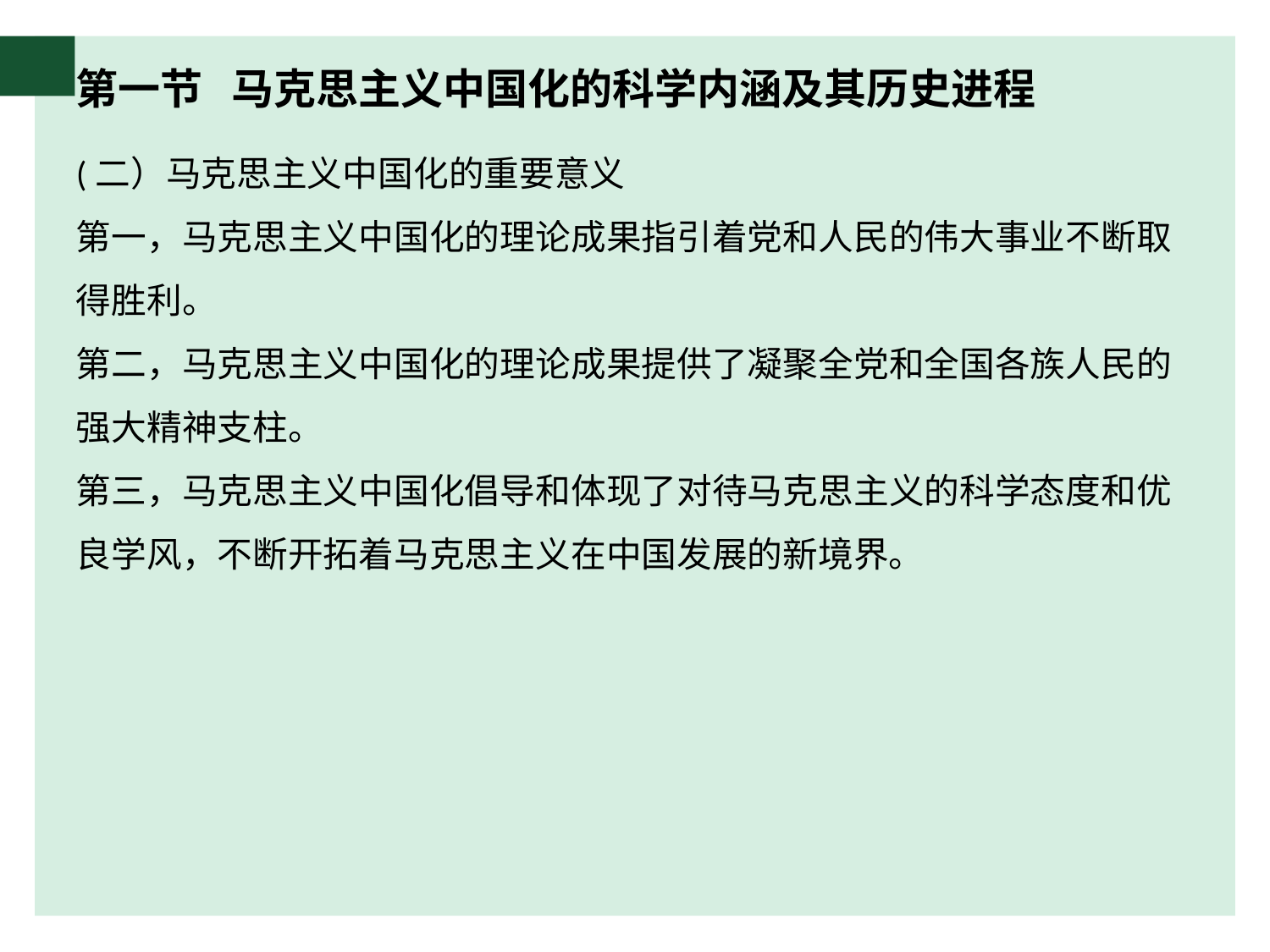

# 第一节   马克思主义中国化的科学内涵及其历史进程
(二）马克思主义中国化的重要意义
第一，马克思主义中国化的理论成果指引着党和人民的伟大事业不断取得胜利。
第二，马克思主义中国化的理论成果提供了凝聚全党和全国各族人民的强大精神支柱。
第三，马克思主义中国化倡导和体现了对待马克思主义的科学态度和优良学风，不断开拓着马克思主义在中国发展的新境界。